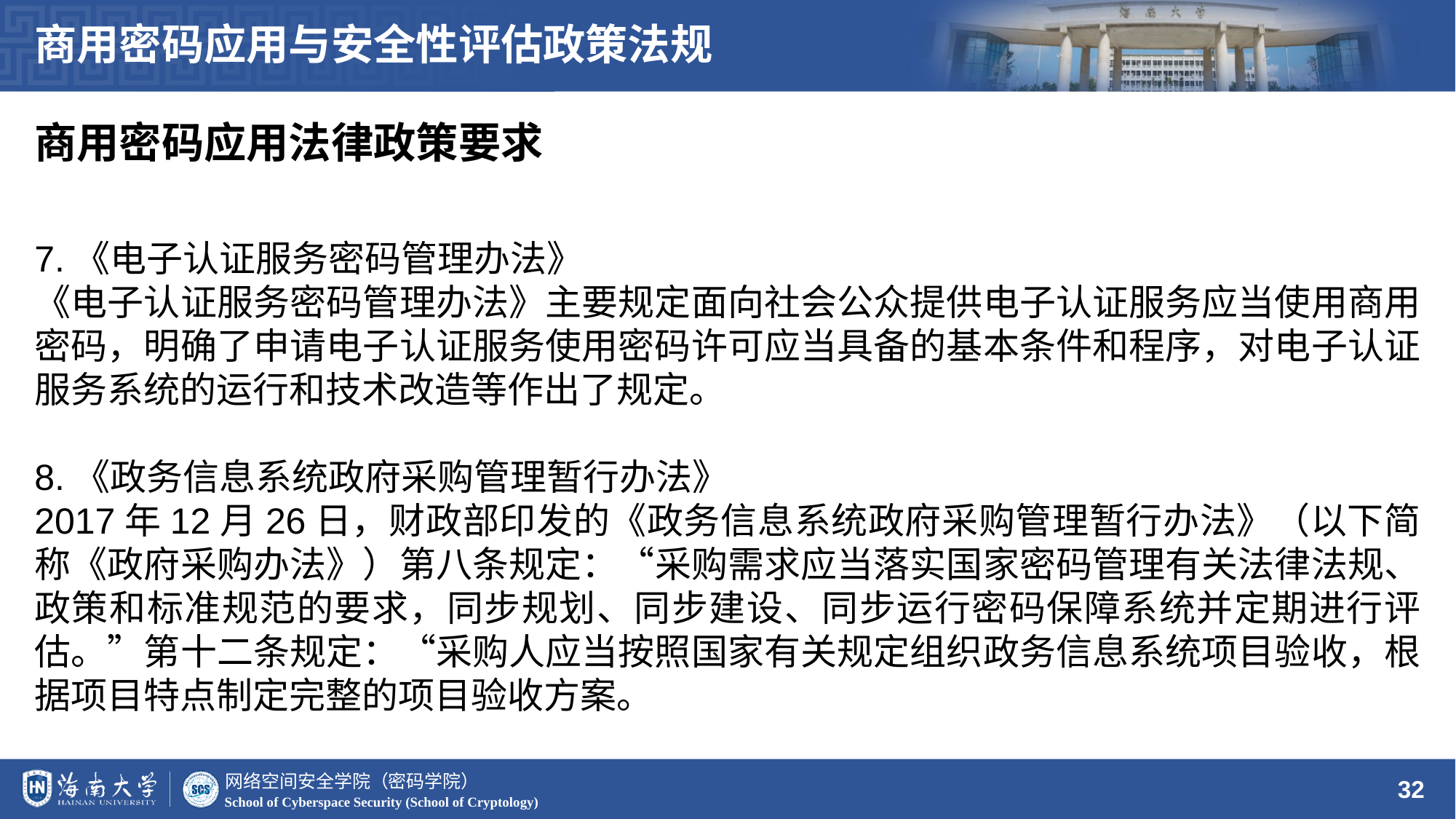

商用密码应用与安全性评估政策法规

商用密码应用法律政策要求

7.《电子认证服务密码管理办法》
《电子认证服务密码管理办法》主要规定面向社会公众提供电子认证服务应当使用商用密码，明确了申请电子认证服务使用密码许可应当具备的基本条件和程序，对电子认证服务系统的运行和技术改造等作出了规定。

8.《政务信息系统政府采购管理暂行办法》
2017年12月26日，财政部印发的《政务信息系统政府采购管理暂行办法》（以下简称《政府采购办法》）第八条规定：“采购需求应当落实国家密码管理有关法律法规、政策和标准规范的要求，同步规划、同步建设、同步运行密码保障系统并定期进行评估。”第十二条规定：“采购人应当按照国家有关规定组织政务信息系统项目验收，根据项目特点制定完整的项目验收方案。
32